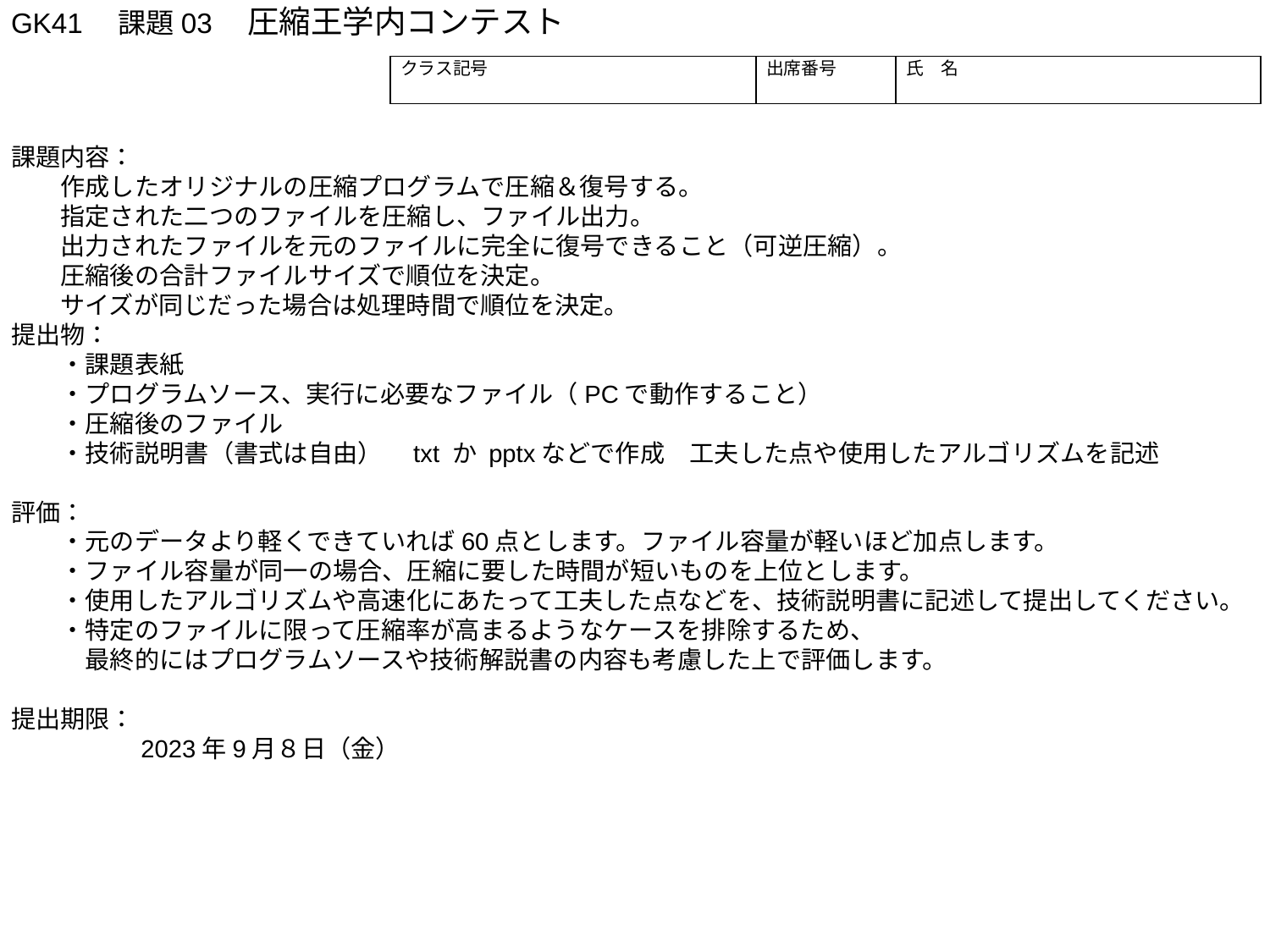

GK41　課題03　圧縮王学内コンテスト

課題内容：
　　作成したオリジナルの圧縮プログラムで圧縮＆復号する。
　　指定された二つのファイルを圧縮し、ファイル出力。
　　出力されたファイルを元のファイルに完全に復号できること（可逆圧縮）。
　　圧縮後の合計ファイルサイズで順位を決定。
　　サイズが同じだった場合は処理時間で順位を決定。
提出物：
　　・課題表紙
　　・プログラムソース、実行に必要なファイル（PCで動作すること）
　　・圧縮後のファイル
　　・技術説明書（書式は自由）　txt か pptxなどで作成　工夫した点や使用したアルゴリズムを記述

評価：
　　・元のデータより軽くできていれば60点とします。ファイル容量が軽いほど加点します。
　　・ファイル容量が同一の場合、圧縮に要した時間が短いものを上位とします。
　　・使用したアルゴリズムや高速化にあたって工夫した点などを、技術説明書に記述して提出してください。
　　・特定のファイルに限って圧縮率が高まるようなケースを排除するため、
　　　最終的にはプログラムソースや技術解説書の内容も考慮した上で評価します。

提出期限：
　　　　　2023年9月８日（金）
クラス記号
出席番号
氏　名